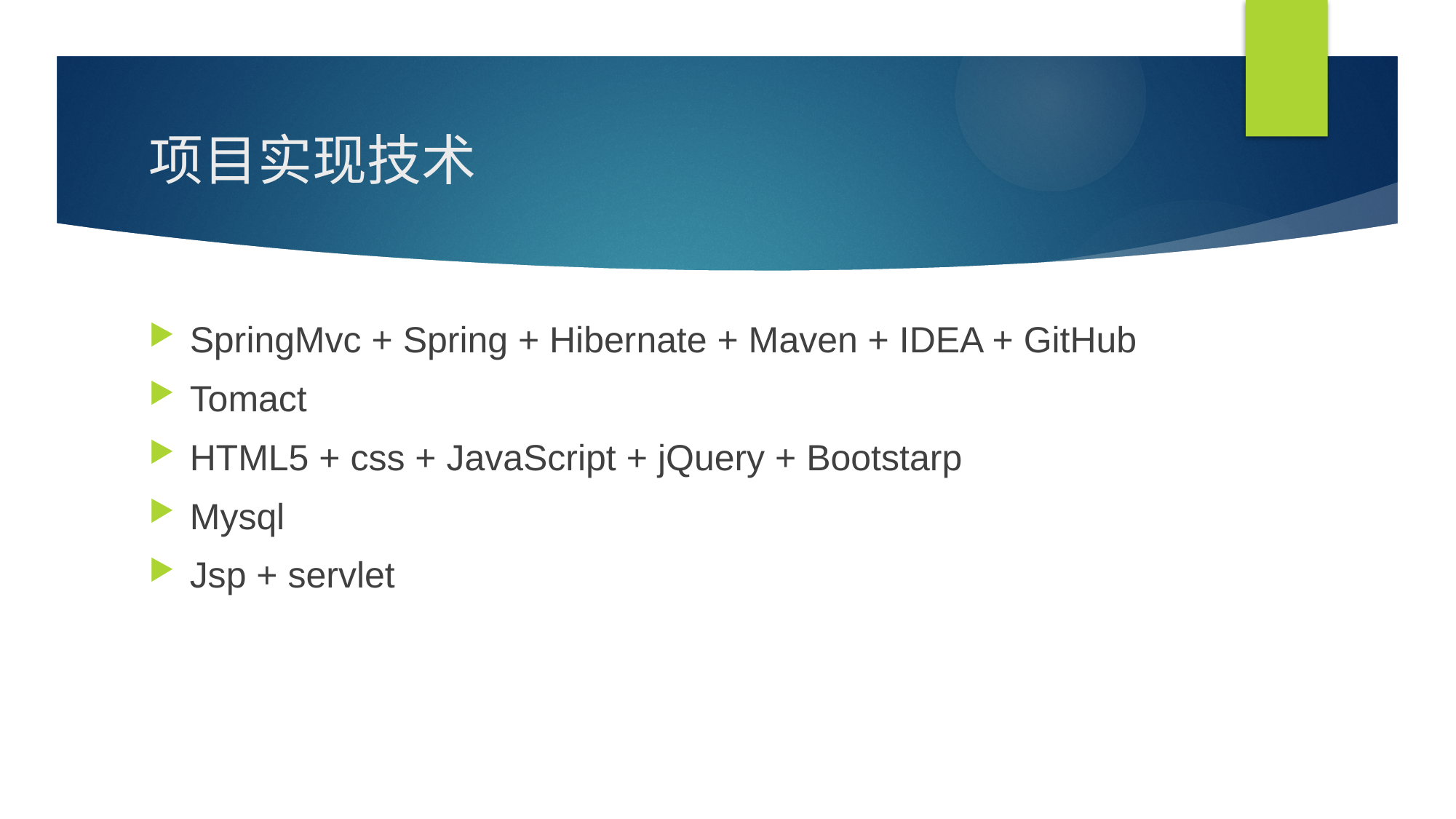

# 项目实现技术
SpringMvc + Spring + Hibernate + Maven + IDEA + GitHub
Tomact
HTML5 + css + JavaScript + jQuery + Bootstarp
Mysql
Jsp + servlet